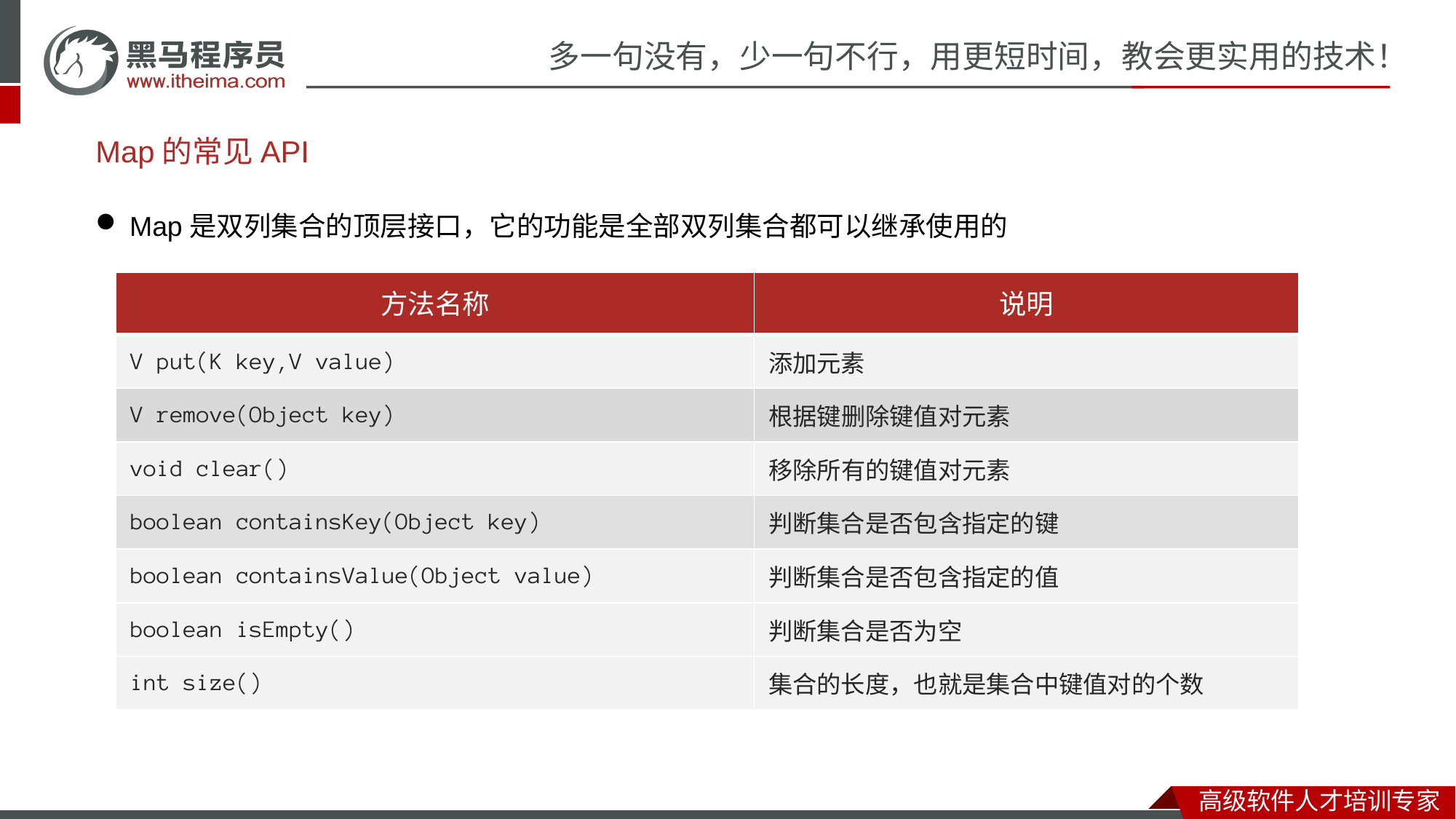

Map的特点
# Map的常见API
Map是双列集合的顶层接口，它的功能是全部双列集合都可以继承使用的
| 方法名称 | 说明 |
| --- | --- |
| V put(K key,V value) | 添加元素 |
| V remove(Object key) | 根据键删除键值对元素 |
| void clear() | 移除所有的键值对元素 |
| boolean containsKey(Object key) | 判断集合是否包含指定的键 |
| boolean containsValue(Object value) | 判断集合是否包含指定的值 |
| boolean isEmpty() | 判断集合是否为空 |
| int size() | 集合的长度，也就是集合中键值对的个数 |